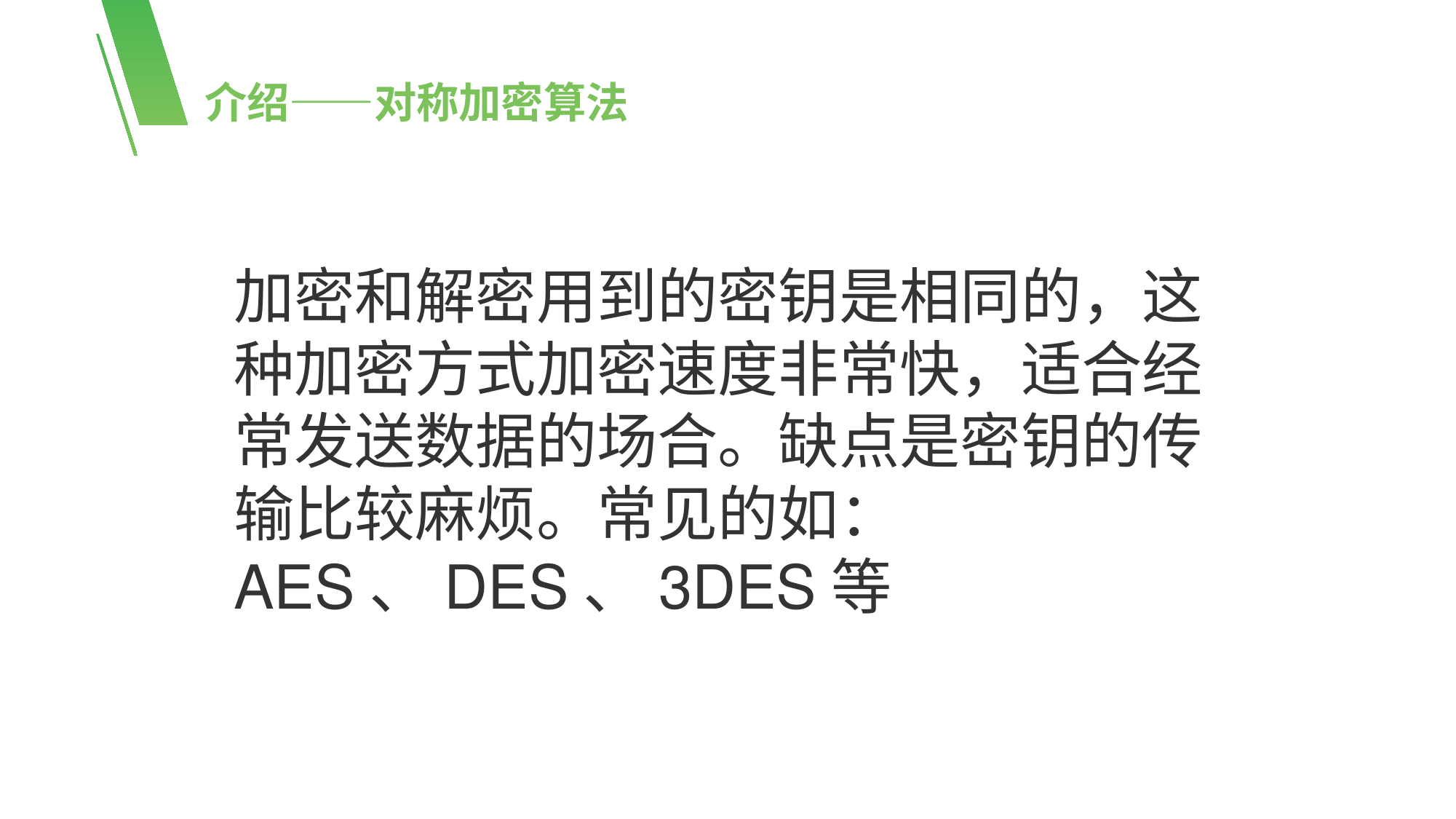

介绍——对称加密算法
加密和解密用到的密钥是相同的，这种加密方式加密速度非常快，适合经常发送数据的场合。缺点是密钥的传输比较麻烦。常见的如：AES、DES、3DES等